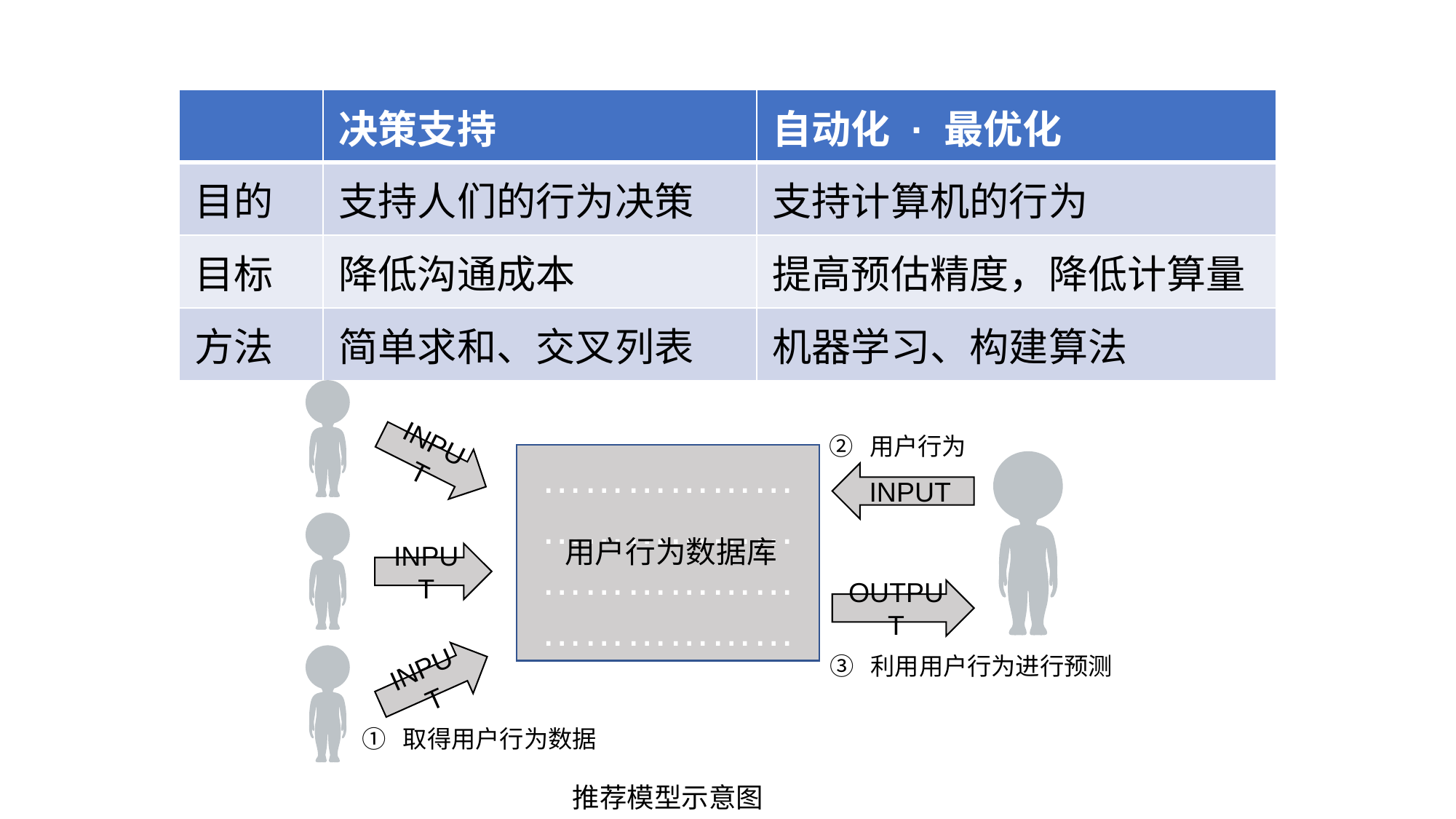

|  | 决策支持 | 自动化 · 最优化 |
| --- | --- | --- |
| 目的 | 支持人们的行为决策 | 支持计算机的行为 |
| 目标 | 降低沟通成本 | 提高预估精度，降低计算量 |
| 方法 | 简单求和、交叉列表 | 机器学习、构建算法 |

用户行为
INPUT
………………
………………
………………
………………

INPUT

用户行为数据库
INPUT
OUTPUT

利用用户行为进行预测
INPUT
取得用户行为数据
推荐模型示意图